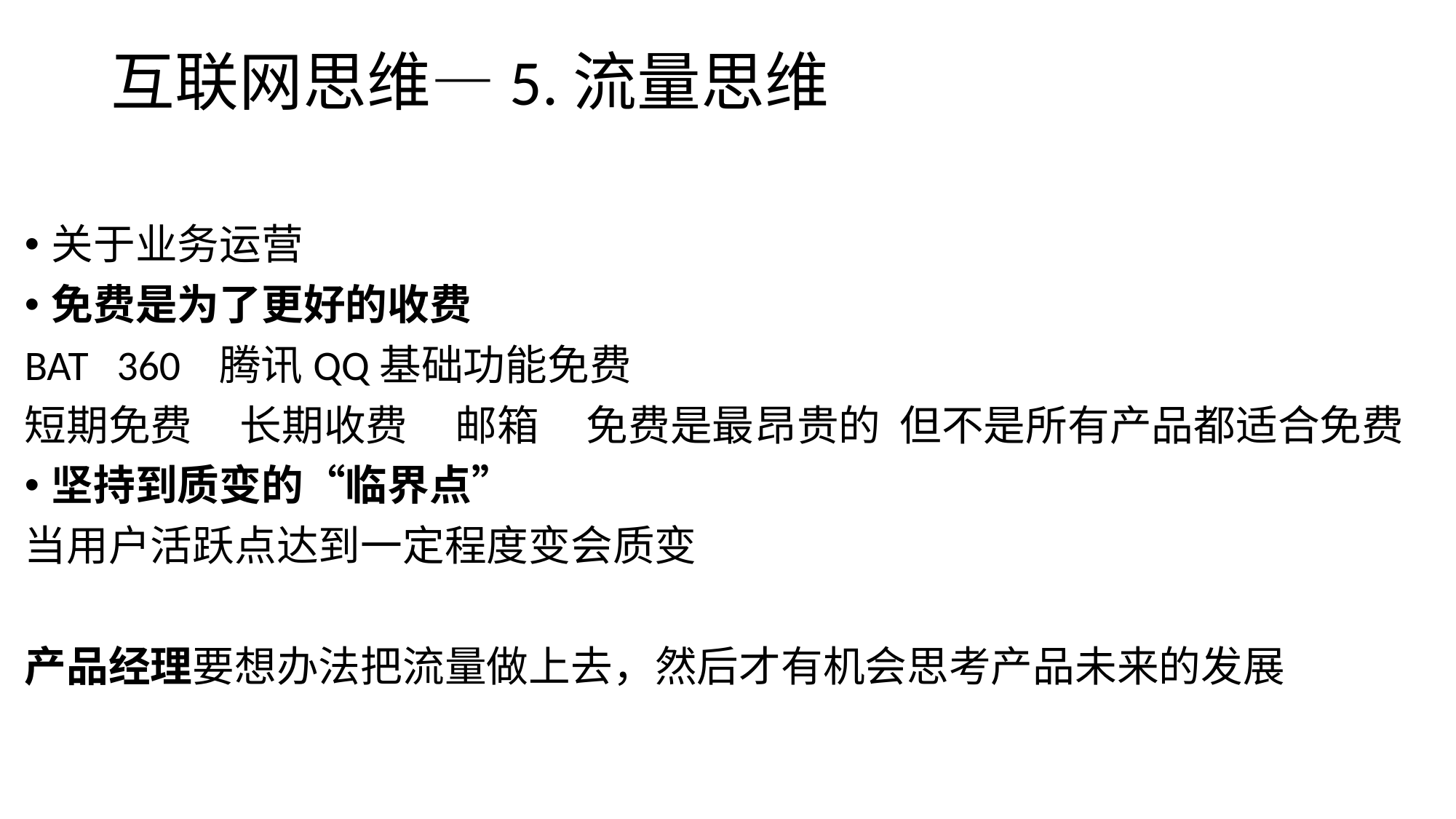

# 互联网思维—5.流量思维
关于业务运营
免费是为了更好的收费
BAT   360   腾讯QQ基础功能免费
短期免费     长期收费     邮箱     免费是最昂贵的  但不是所有产品都适合免费
坚持到质变的“临界点”
当用户活跃点达到一定程度变会质变

产品经理要想办法把流量做上去，然后才有机会思考产品未来的发展